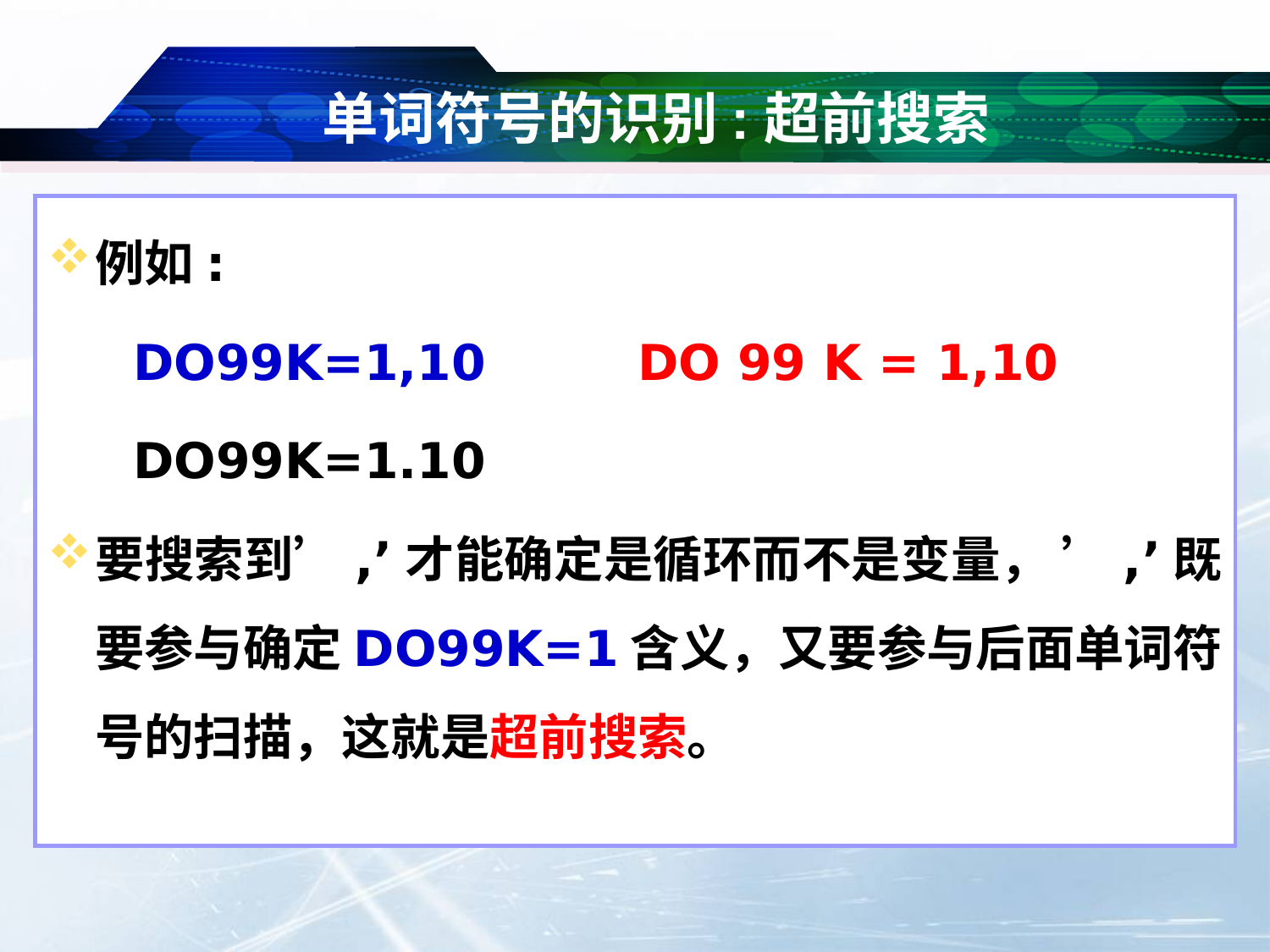

# 单词符号的识别:超前搜索
例如:
     DO99K=1,10 	  DO 99 K = 1,10
     DO99K=1.10
要搜索到’,’才能确定是循环而不是变量， ’,’既要参与确定DO99K=1含义，又要参与后面单词符号的扫描，这就是超前搜索。